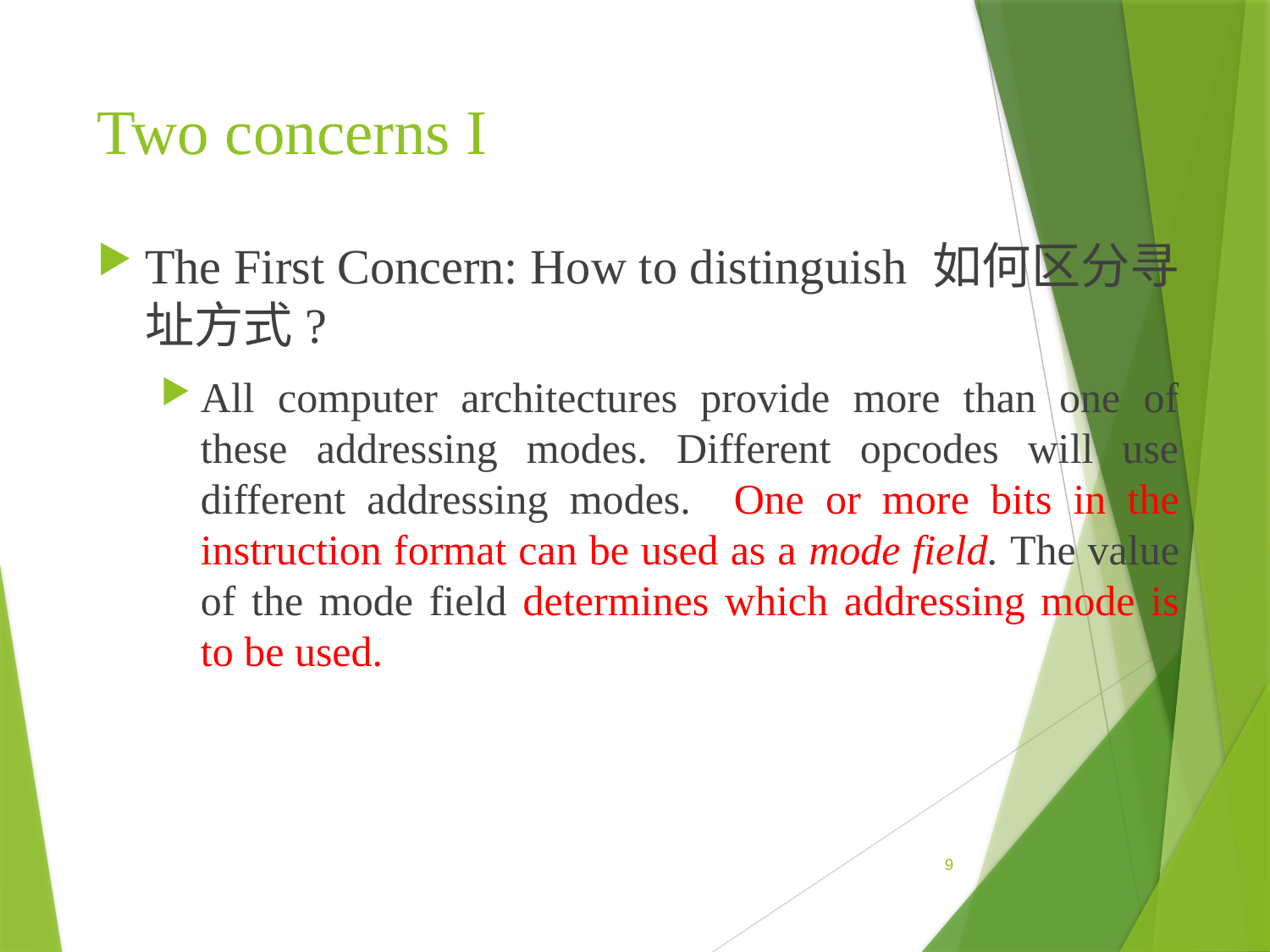

# Two concerns I
The First Concern: How to distinguish 如何区分寻址方式?
All computer architectures provide more than one of these addressing modes. Different opcodes will use different addressing modes.  One or more bits in the instruction format can be used as a mode field. The value of the mode field determines which addressing mode is to be used.
9